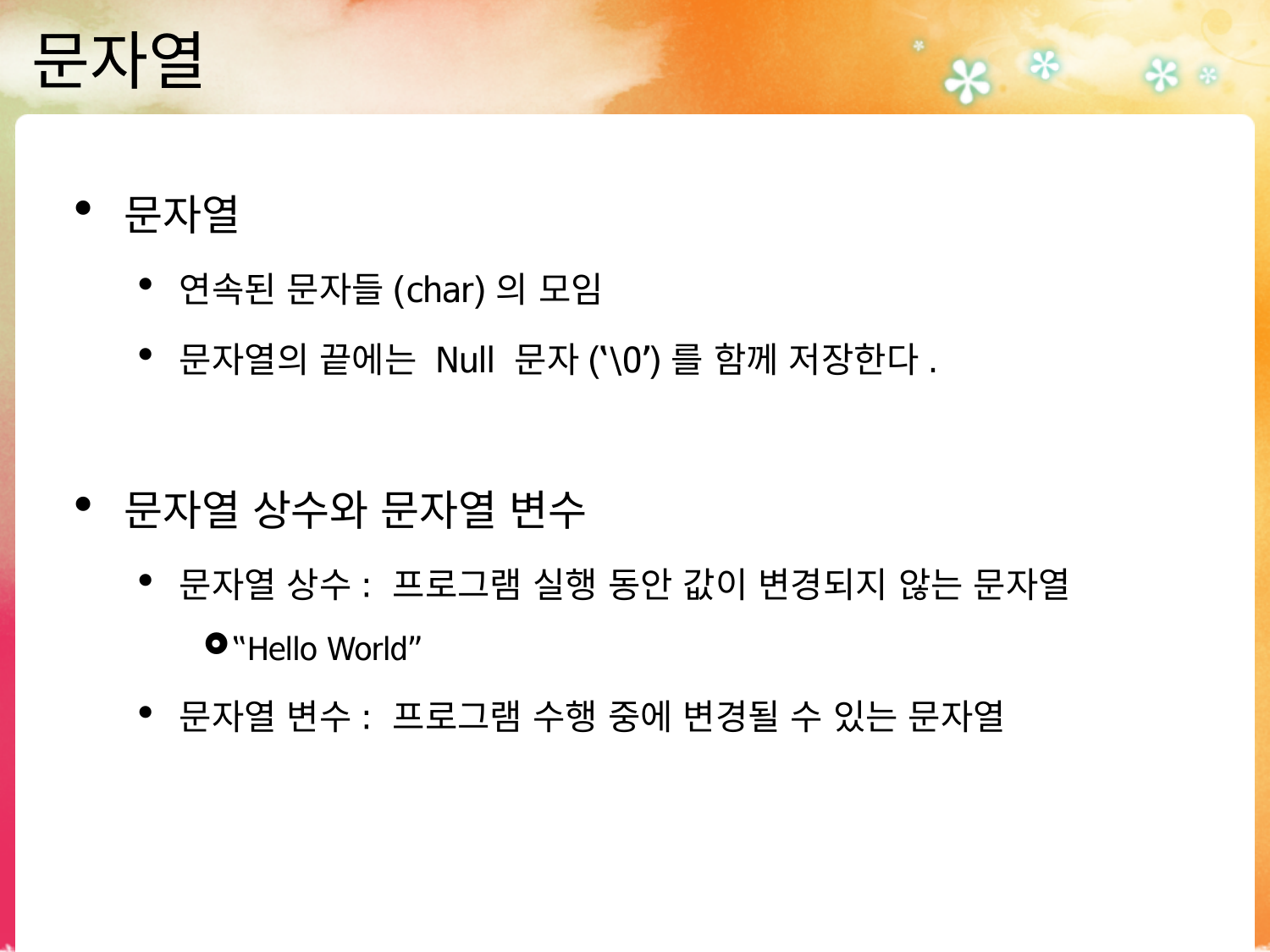

# 문자열
문자열
연속된 문자들(char)의 모임
문자열의 끝에는 Null 문자(‘\0’)를 함께 저장한다.

문자열 상수와 문자열 변수
문자열 상수: 프로그램 실행 동안 값이 변경되지 않는 문자열
“Hello World”
문자열 변수: 프로그램 수행 중에 변경될 수 있는 문자열